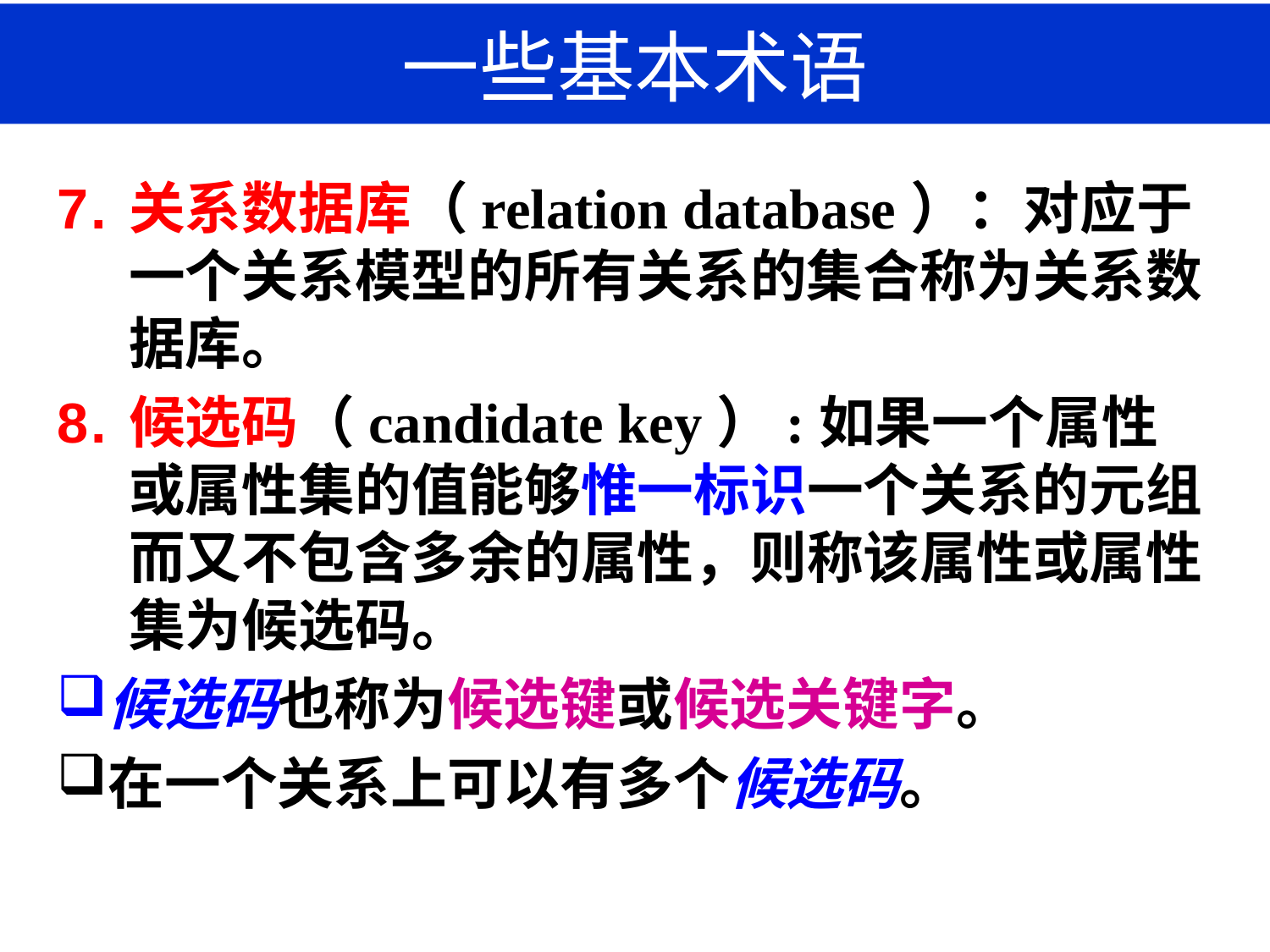

# 一些基本术语
关系数据库（relation database）：对应于一个关系模型的所有关系的集合称为关系数据库。
候选码（candidate key）:如果一个属性或属性集的值能够惟一标识一个关系的元组而又不包含多余的属性，则称该属性或属性集为候选码。
候选码也称为候选键或候选关键字。
在一个关系上可以有多个候选码。